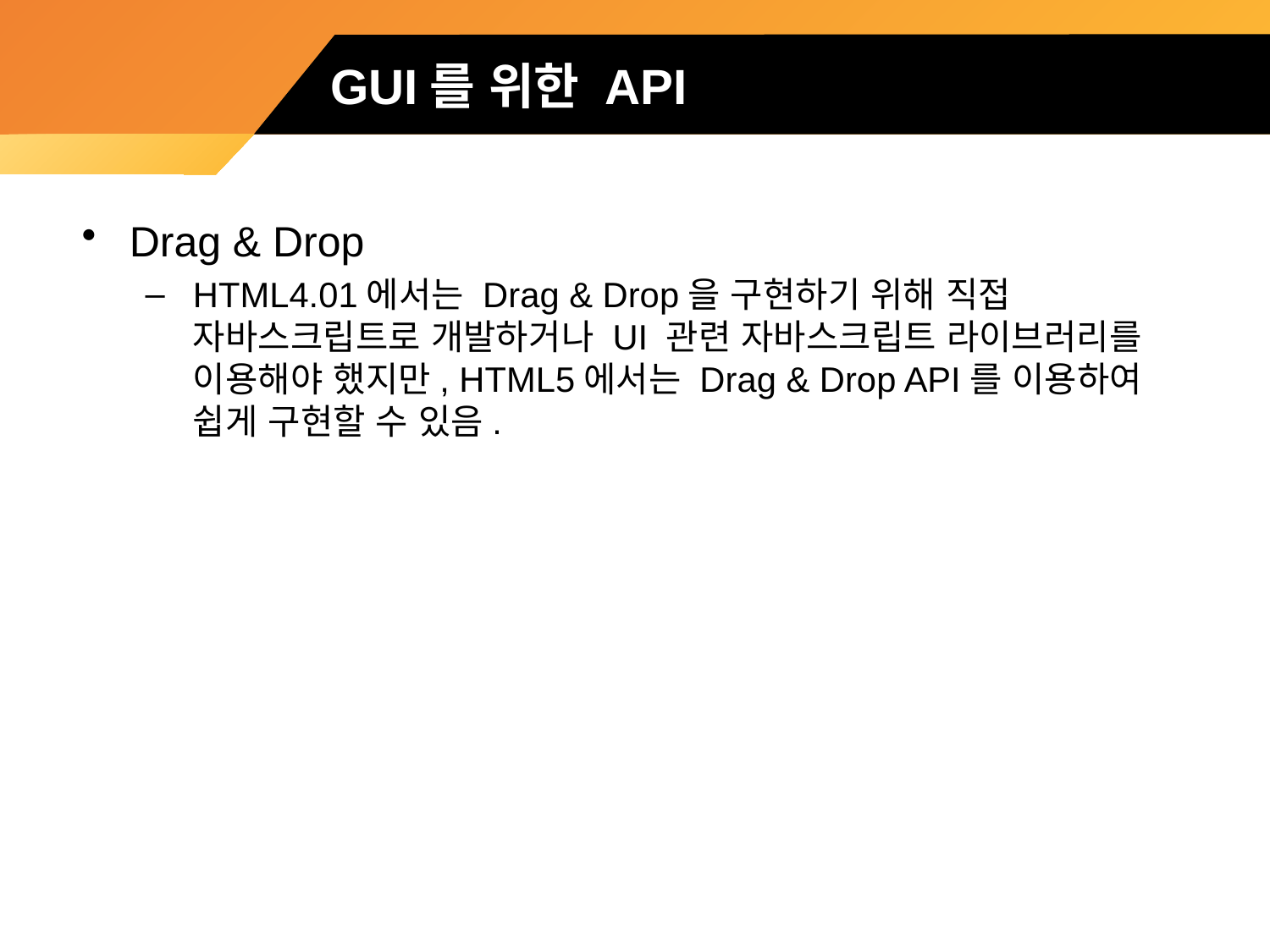

# GUI를 위한 API
Drag & Drop
HTML4.01에서는 Drag & Drop을 구현하기 위해 직접 자바스크립트로 개발하거나 UI 관련 자바스크립트 라이브러리를 이용해야 했지만, HTML5에서는 Drag & Drop API를 이용하여 쉽게 구현할 수 있음.